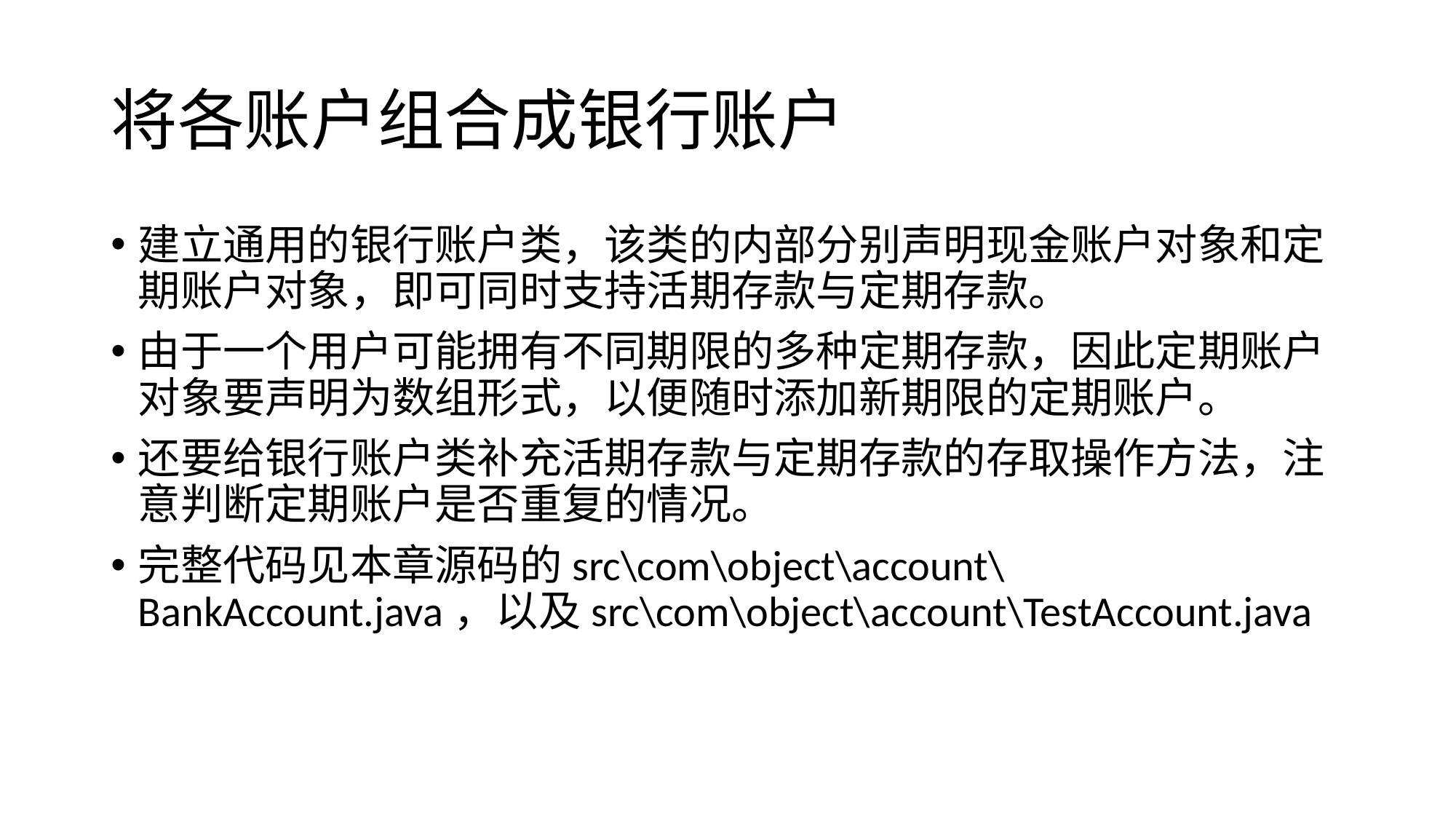

# 将各账户组合成银行账户
建立通用的银行账户类，该类的内部分别声明现金账户对象和定期账户对象，即可同时支持活期存款与定期存款。
由于一个用户可能拥有不同期限的多种定期存款，因此定期账户对象要声明为数组形式，以便随时添加新期限的定期账户。
还要给银行账户类补充活期存款与定期存款的存取操作方法，注意判断定期账户是否重复的情况。
完整代码见本章源码的src\com\object\account\BankAccount.java，以及src\com\object\account\TestAccount.java